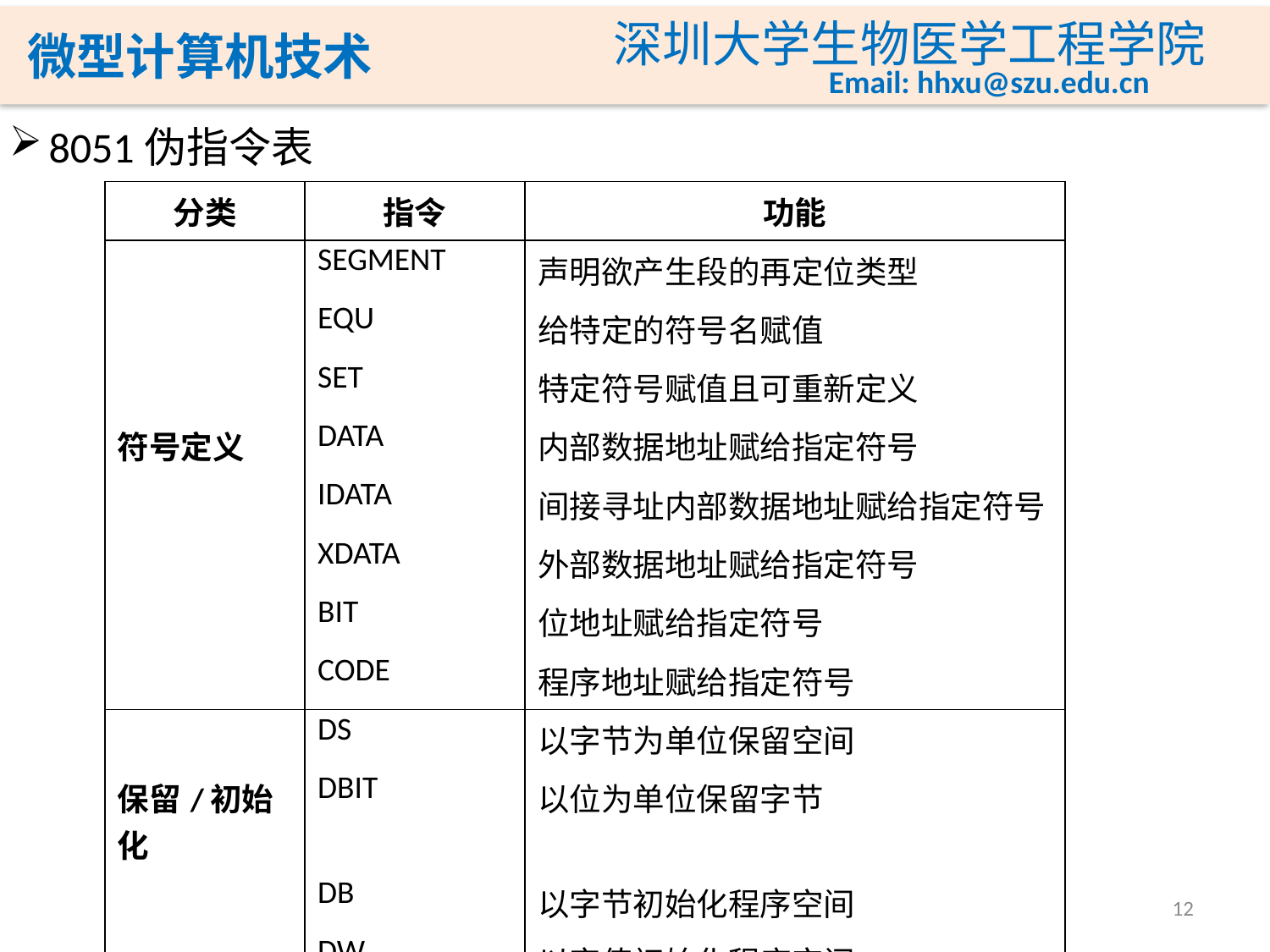

8051伪指令表
| 分类 | 指令 | 功能 |
| --- | --- | --- |
|  | SEGMENT | 声明欲产生段的再定位类型 |
|  | EQU | 给特定的符号名赋值 |
|  | SET | 特定符号赋值且可重新定义 |
| 符号定义 | DATA | 内部数据地址赋给指定符号 |
|  | IDATA | 间接寻址内部数据地址赋给指定符号 |
|  | XDATA | 外部数据地址赋给指定符号 |
|  | BIT | 位地址赋给指定符号 |
|  | CODE | 程序地址赋给指定符号 |
|  | DS | 以字节为单位保留空间 |
| 保留/初始化 | DBIT | 以位为单位保留字节 |
|  | DB | 以字节初始化程序空间 |
|  | DW | 以字值初始化程序空间 |
12